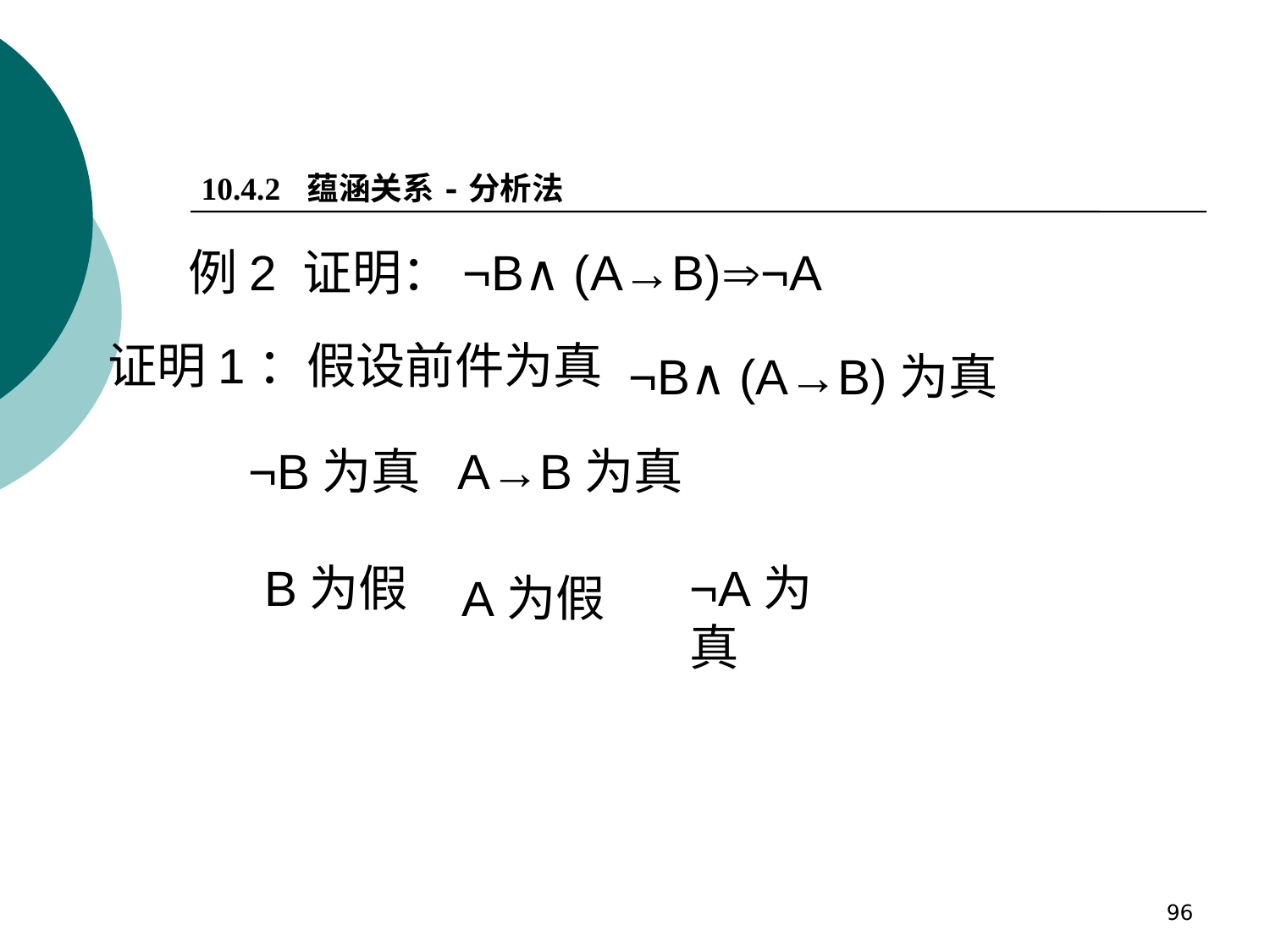

10.4.2 蕴涵关系-分析法
例2 证明：¬B∧(A→B)⇒¬A
证明1：假设前件为真
¬B∧(A→B)为真
¬B为真
A→B为真
B为假
¬A为真
A为假
96